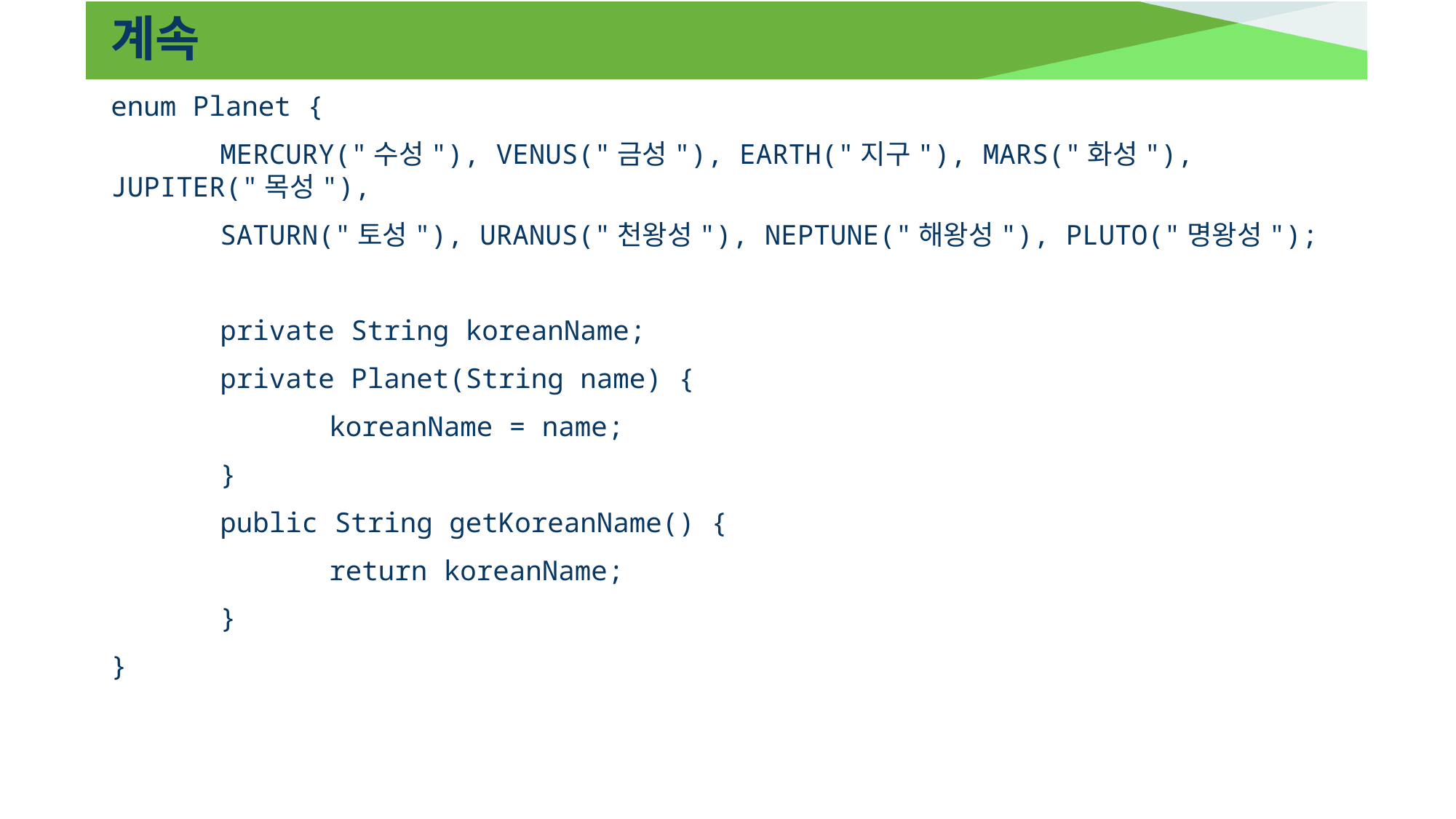

# 계속
enum Planet {
	MERCURY("수성"), VENUS("금성"), EARTH("지구"), MARS("화성"), JUPITER("목성"),
	SATURN("토성"), URANUS("천왕성"), NEPTUNE("해왕성"), PLUTO("명왕성");

	private String koreanName;
	private Planet(String name) {
		koreanName = name;
	}
	public String getKoreanName() {
		return koreanName;
	}
}